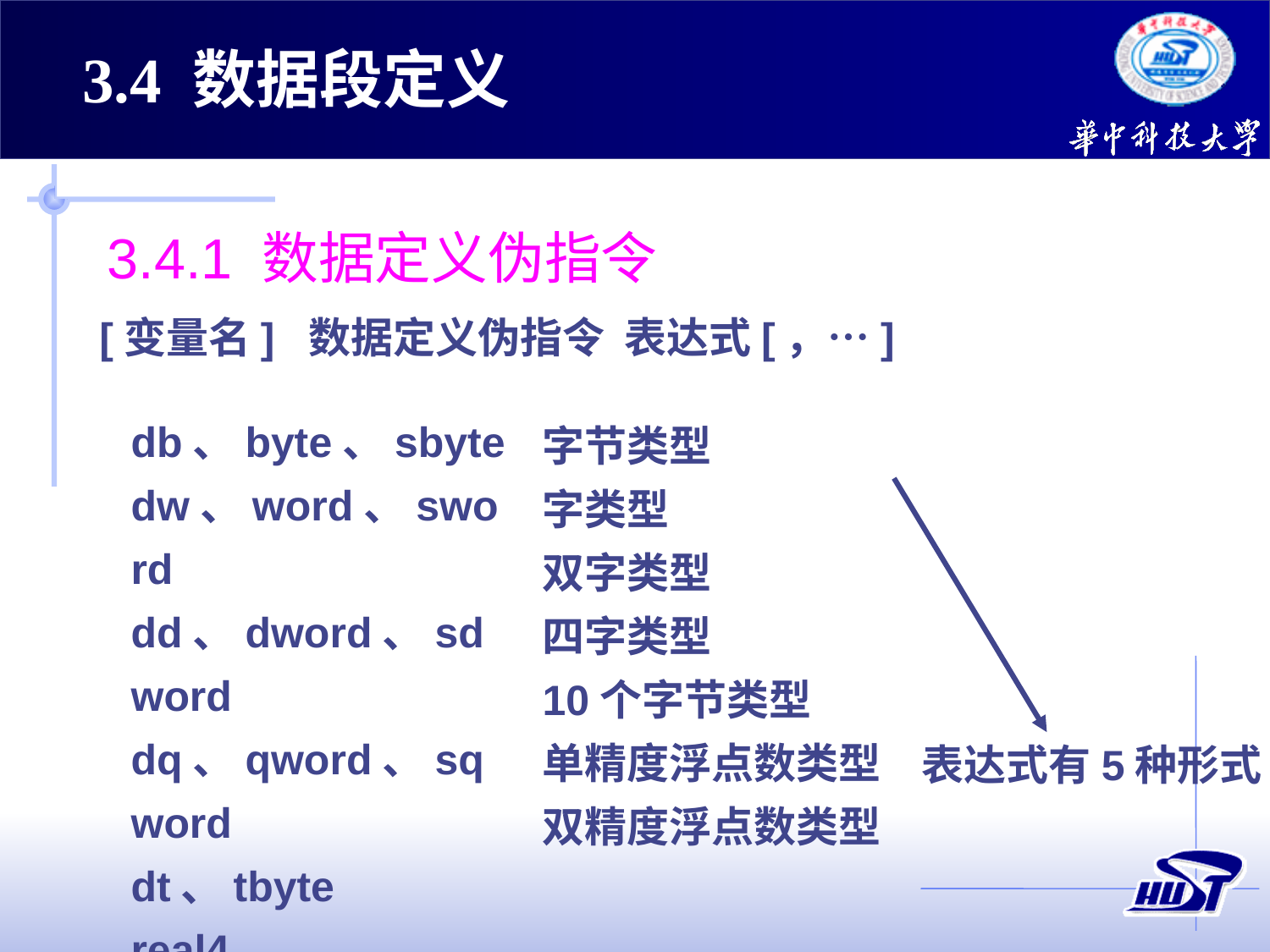

3.4 数据段定义
3.4.1 数据定义伪指令
 [变量名]  数据定义伪指令  表达式[，…]
db、byte、sbyte
dw、word、sword
dd、dword、sdword
dq、qword、sqword
dt、tbyte
real4
real8
字节类型
字类型
双字类型
四字类型
10个字节类型
单精度浮点数类型
双精度浮点数类型

表达式有5种形式